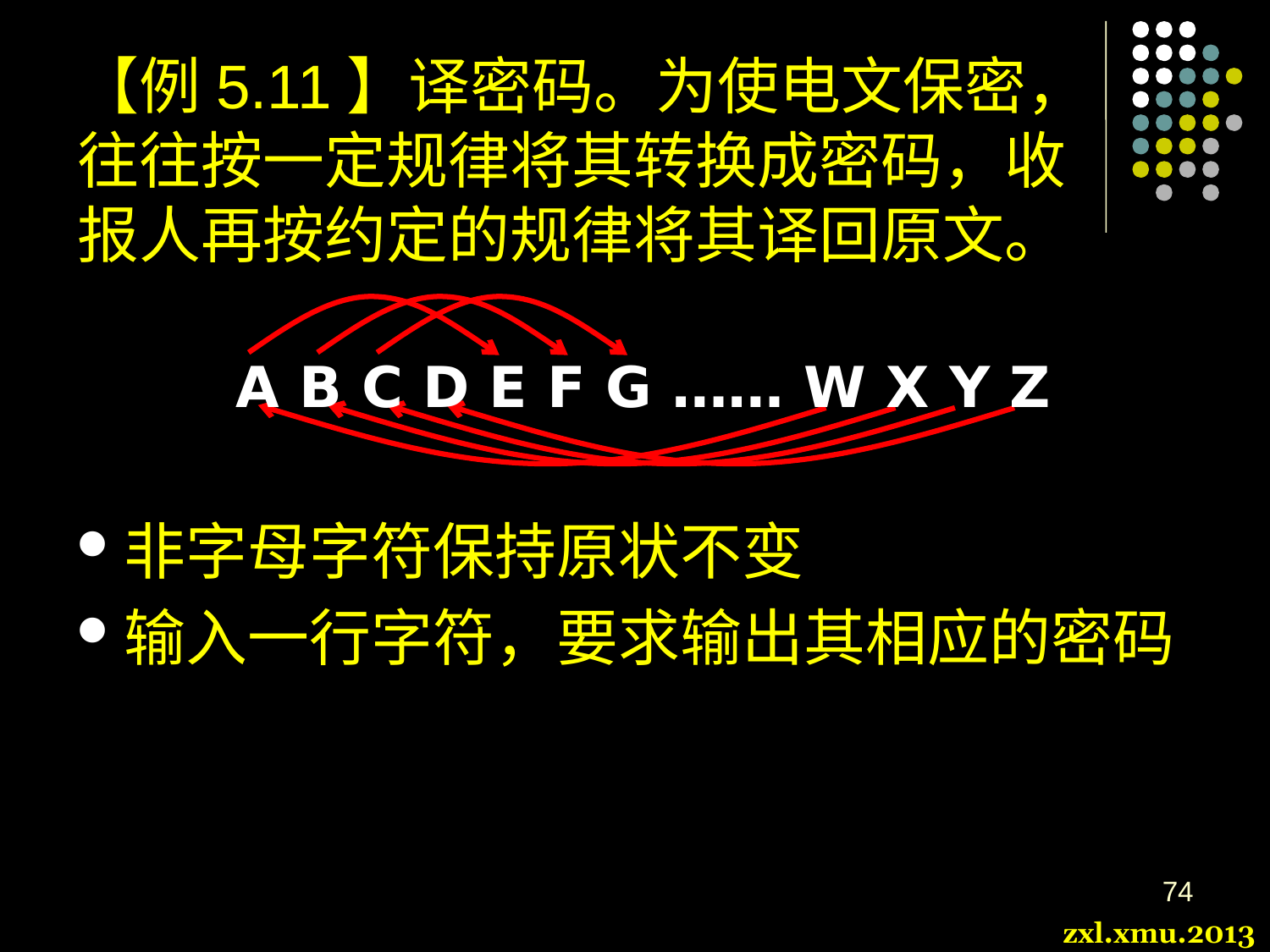

# 【例5.11】译密码。为使电文保密，往往按一定规律将其转换成密码，收报人再按约定的规律将其译回原文。

A B C D E F G …… W X Y Z

非字母字符保持原状不变
输入一行字符，要求输出其相应的密码

74